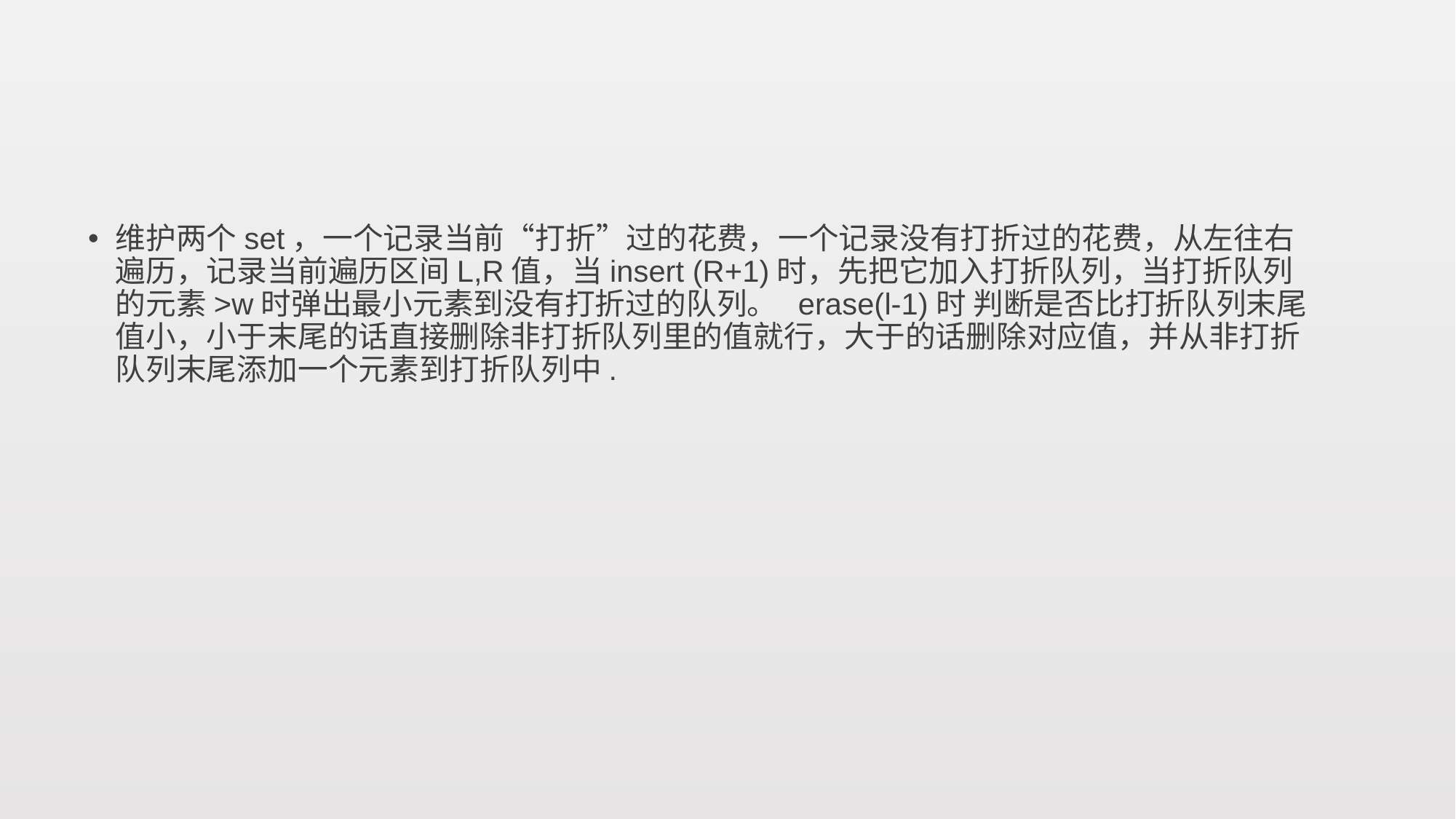

#
维护两个set，一个记录当前“打折”过的花费，一个记录没有打折过的花费，从左往右遍历，记录当前遍历区间L,R值，当insert (R+1)时，先把它加入打折队列，当打折队列的元素>w时弹出最小元素到没有打折过的队列。  erase(l-1)时 判断是否比打折队列末尾值小，小于末尾的话直接删除非打折队列里的值就行，大于的话删除对应值，并从非打折队列末尾添加一个元素到打折队列中.